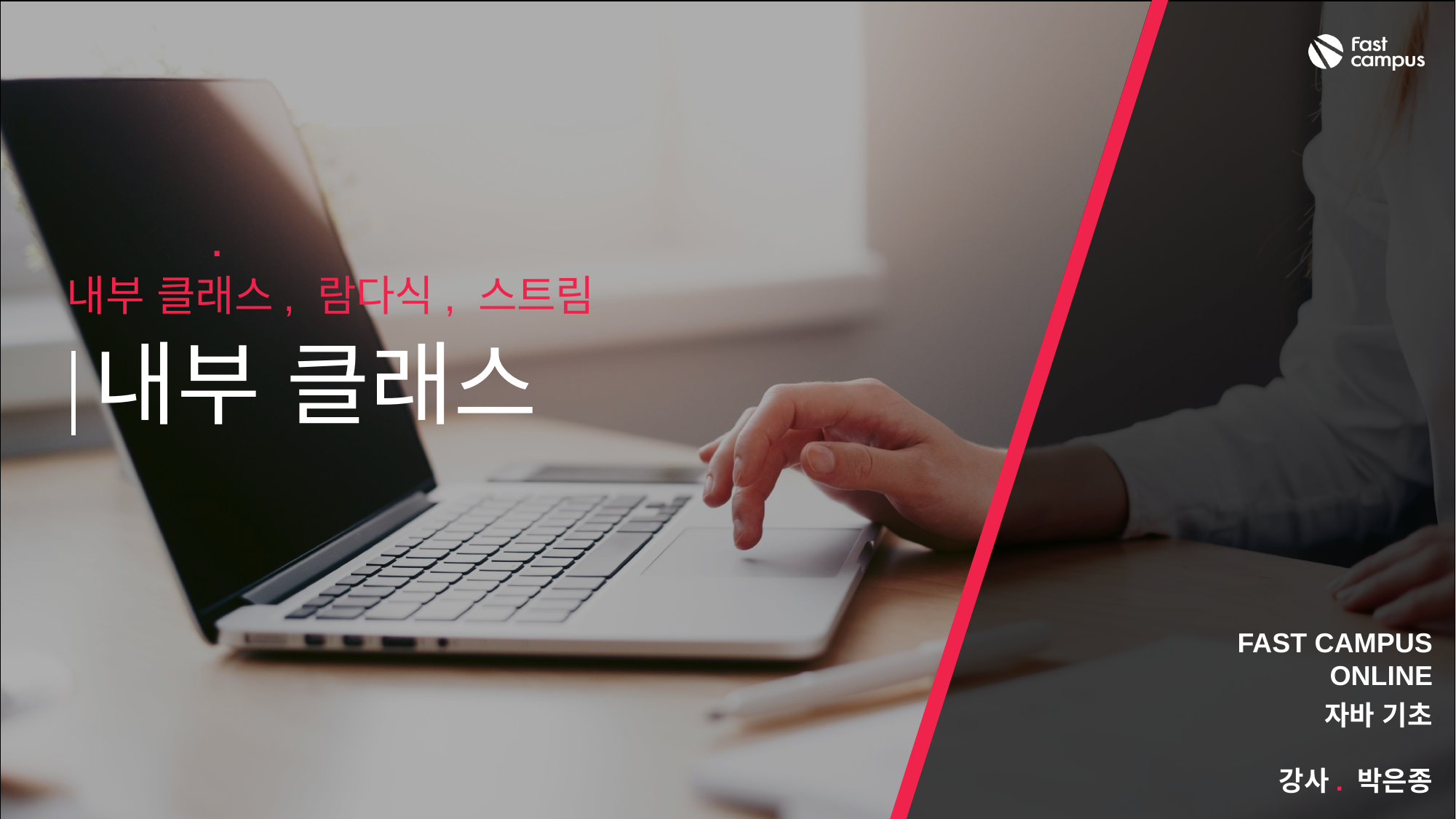

12
내부 클래스, 람다식, 스트림
내부 클래스